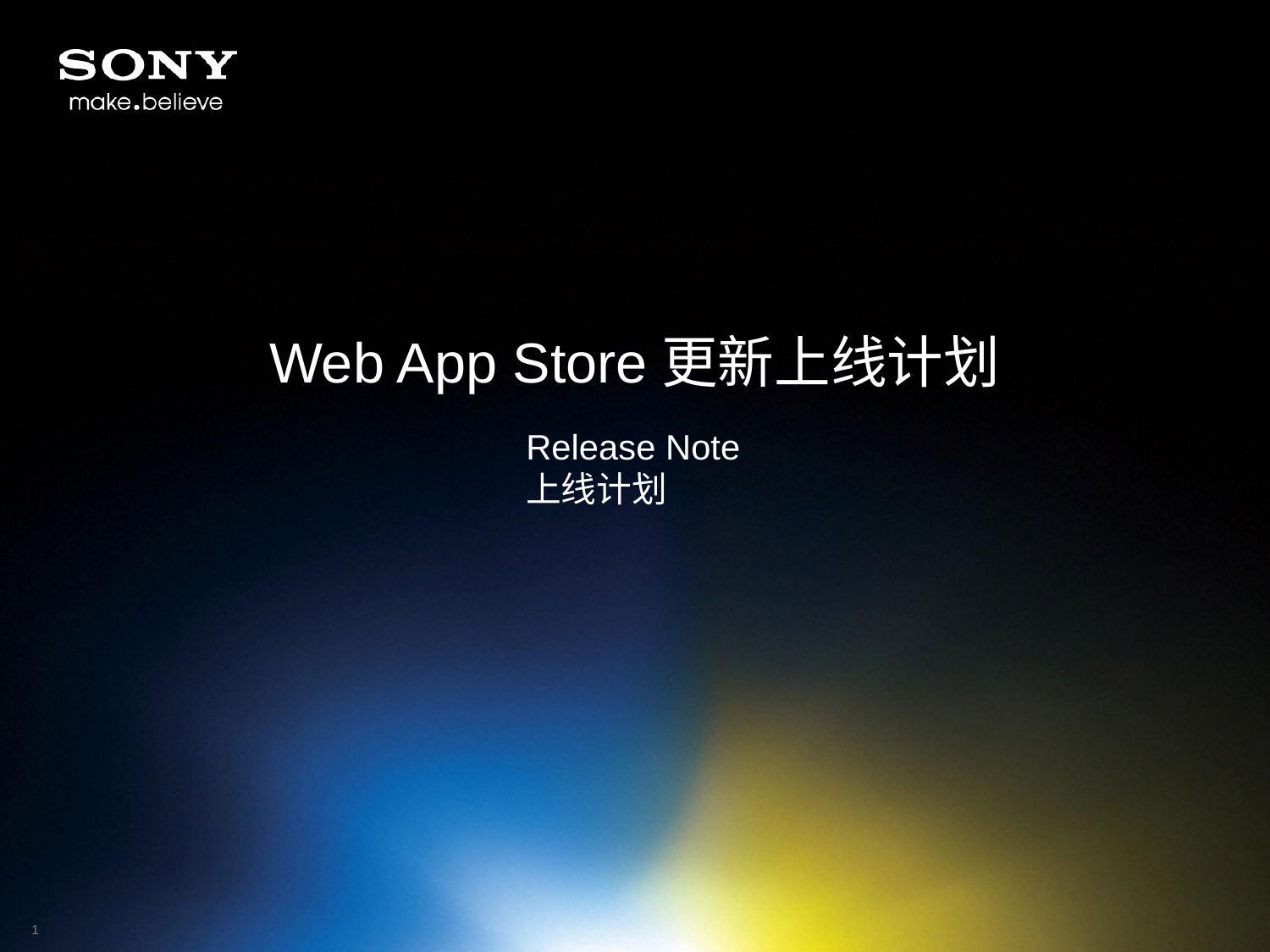

# Web App Store更新上线计划
Release Note
上线计划